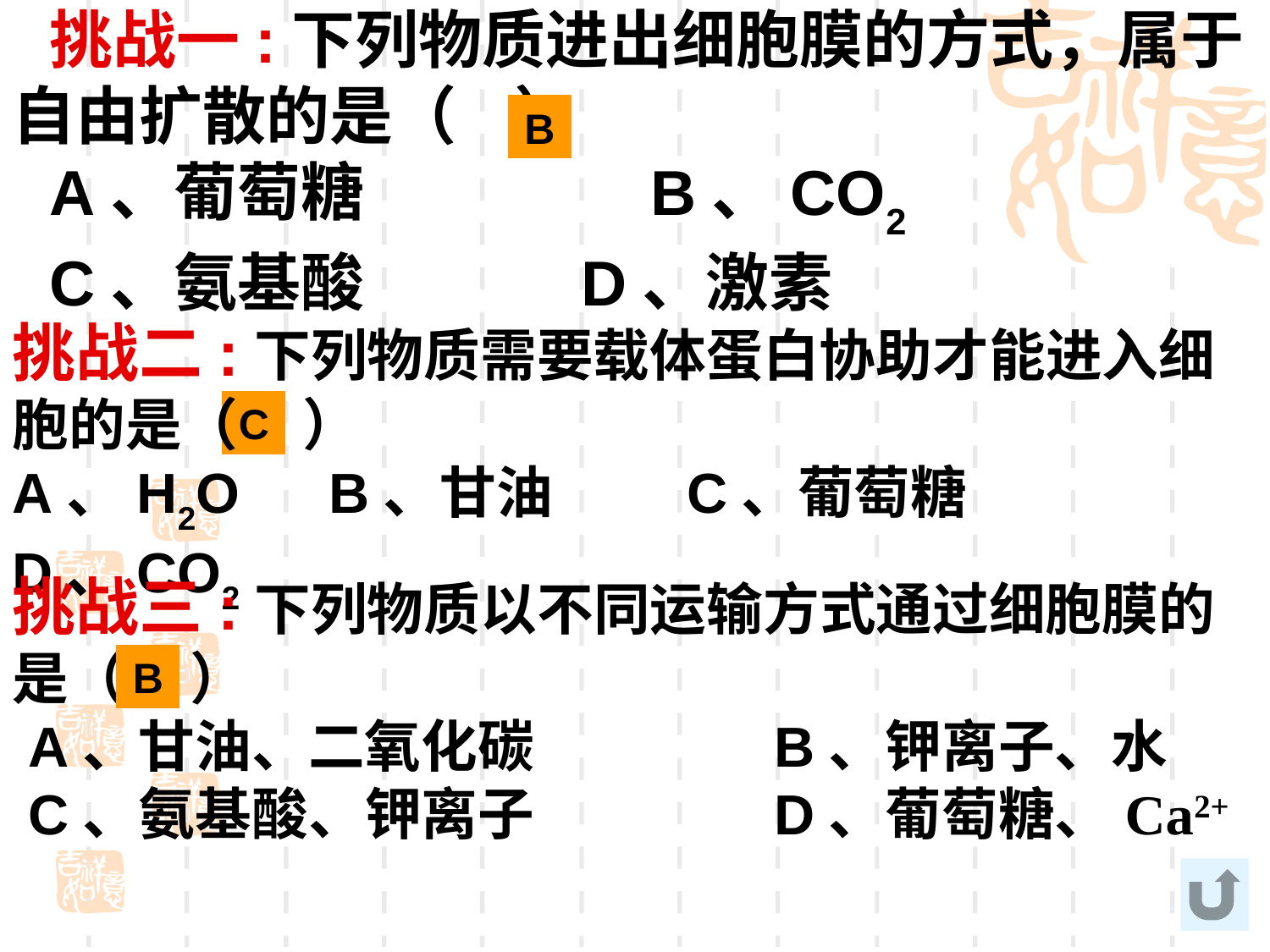

挑战一:下列物质进出细胞膜的方式，属于自由扩散的是（    ）
A、葡萄糖		        B、CO2
C、氨基酸              D、激素

B
挑战二:下列物质需要载体蛋白协助才能进入细胞的是（     ）
A、H2O 	    B、甘油	  C、葡萄糖    D、CO2
C
挑战三:下列物质以不同运输方式通过细胞膜的是（     ）
 A、甘油、二氧化碳  		B、钾离子、水
 C、氨基酸、钾离子		D、葡萄糖、Ca2+
B